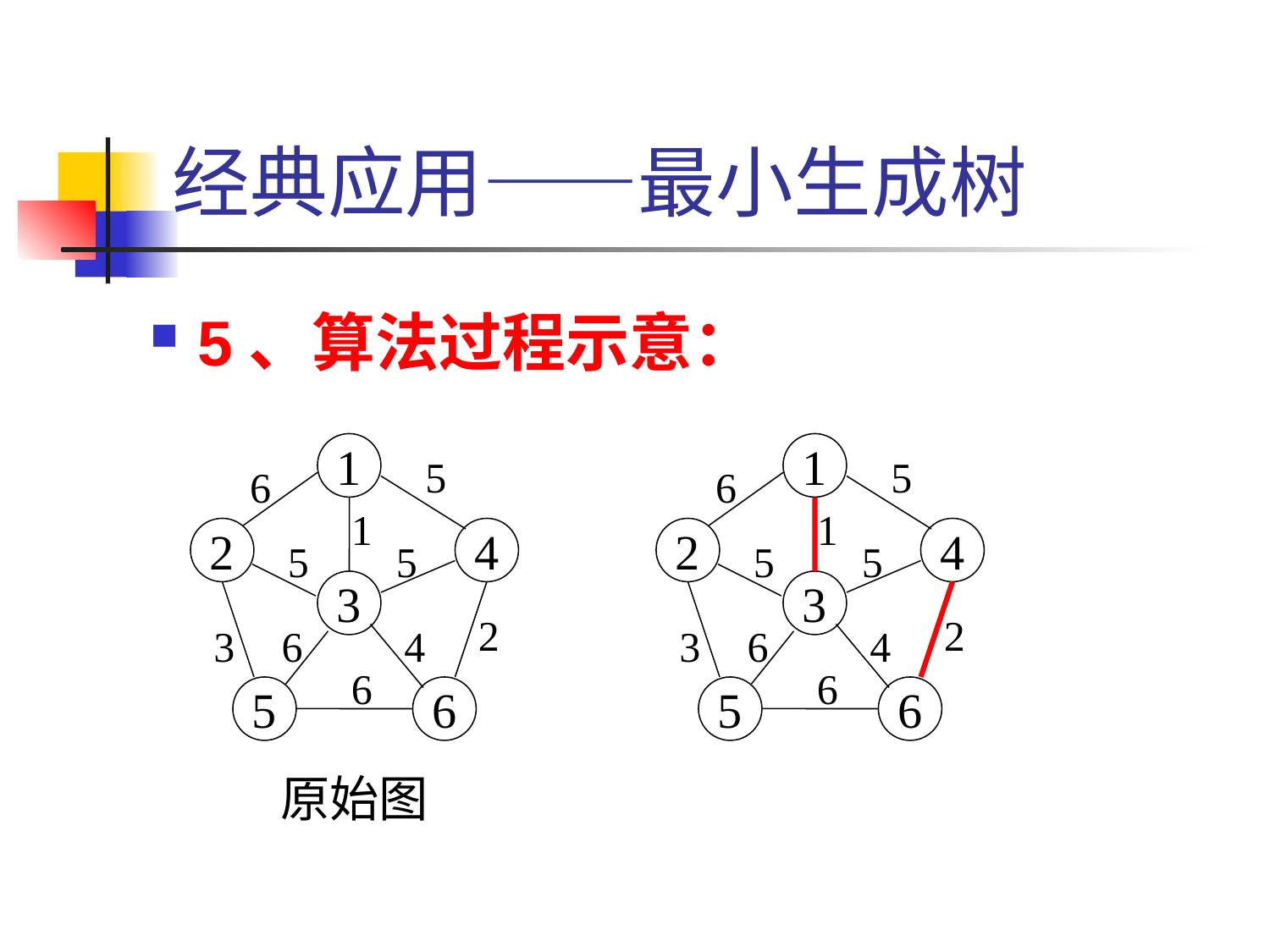

# 经典应用——最小生成树
5、算法过程示意：
1
5
6
1
5
5
2
3
6
4
6

2
4
3
5
6
1
5
6

1

2
4
5
5

3

2
3
6
4

6
5
6

原始图